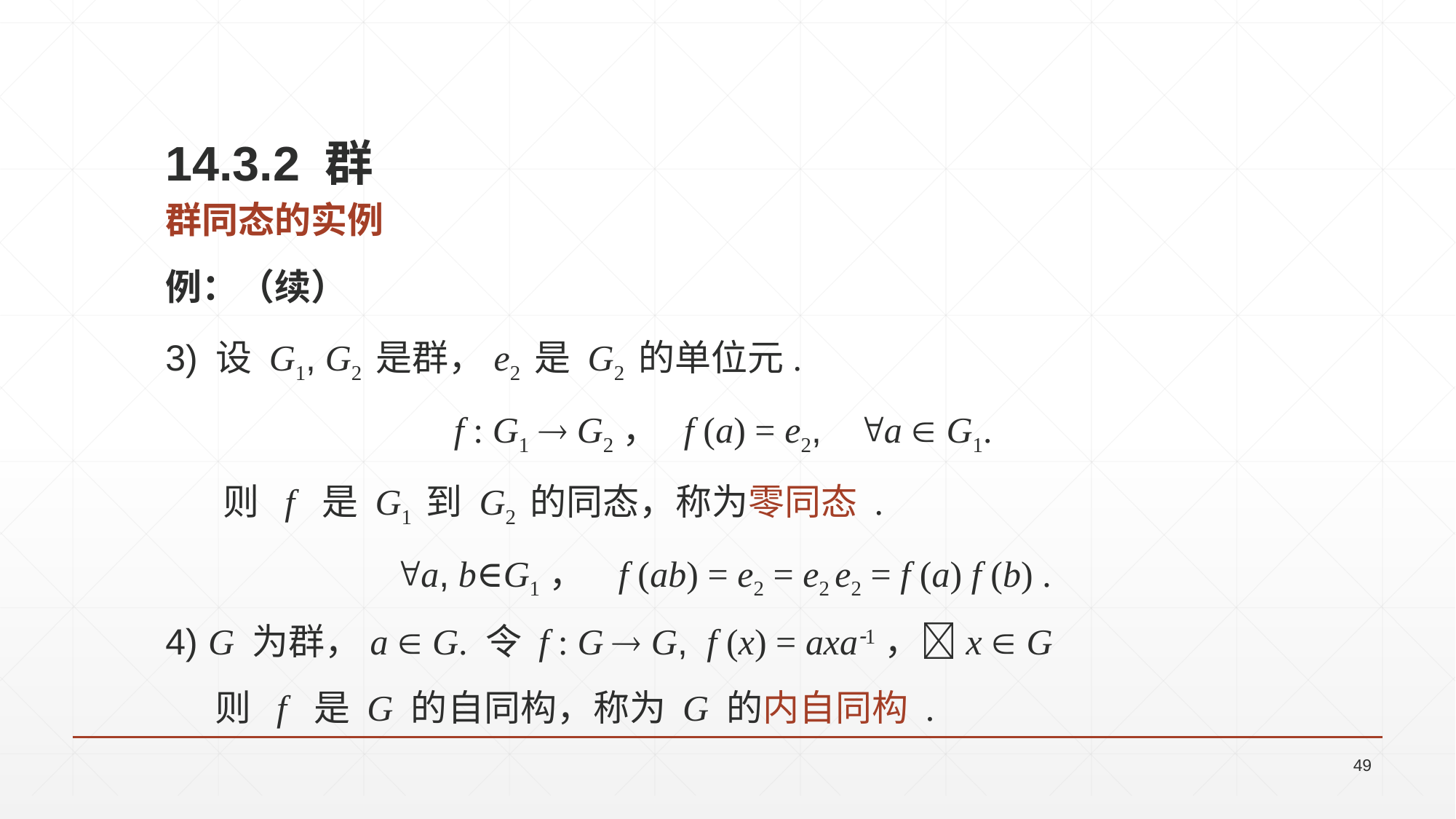

14.3.2 群
群同态的实例
例：（续）
3) 设 G1, G2 是群，e2 是 G2 的单位元.
f : G1 → G2，  f (a) = e2,    ∀a ∈ G1.
      则  f  是 G1 到 G2 的同态，称为零同态 .
∀a, b∈G1，   f (ab) = e2 = e2 e2 = f (a) f (b) .
4) G 为群，a ∈ G. 令 f : G → G,  f (x) = axa−1，∀x ∈ G
     则  f  是 G 的自同构，称为 G 的内自同构 .
49